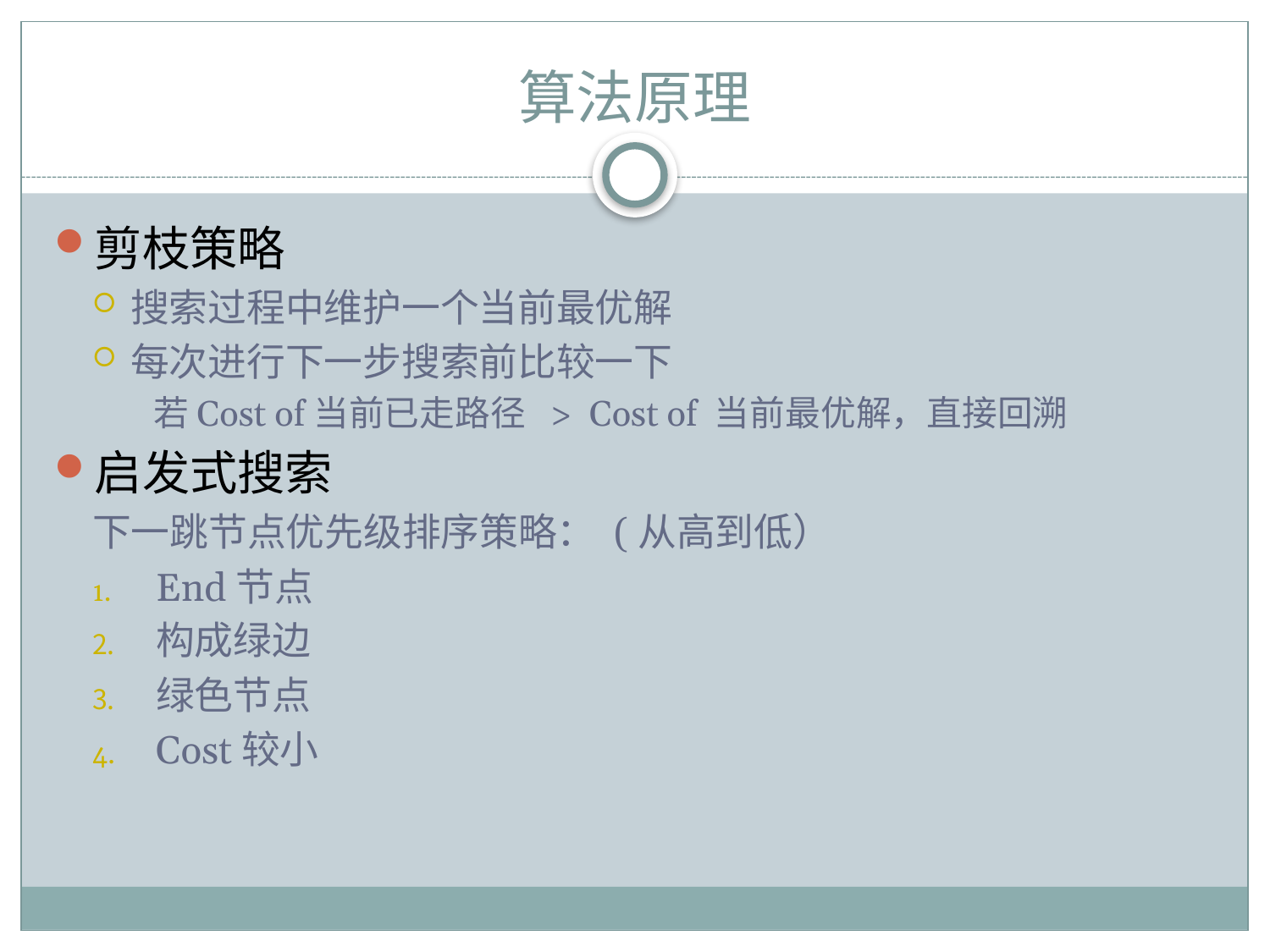

# 算法原理
剪枝策略
搜索过程中维护一个当前最优解
每次进行下一步搜索前比较一下
 若Cost of当前已走路径  >  Cost of 当前最优解，直接回溯
启发式搜索
下一跳节点优先级排序策略： (从高到低）
End节点
构成绿边
绿色节点
Cost较小